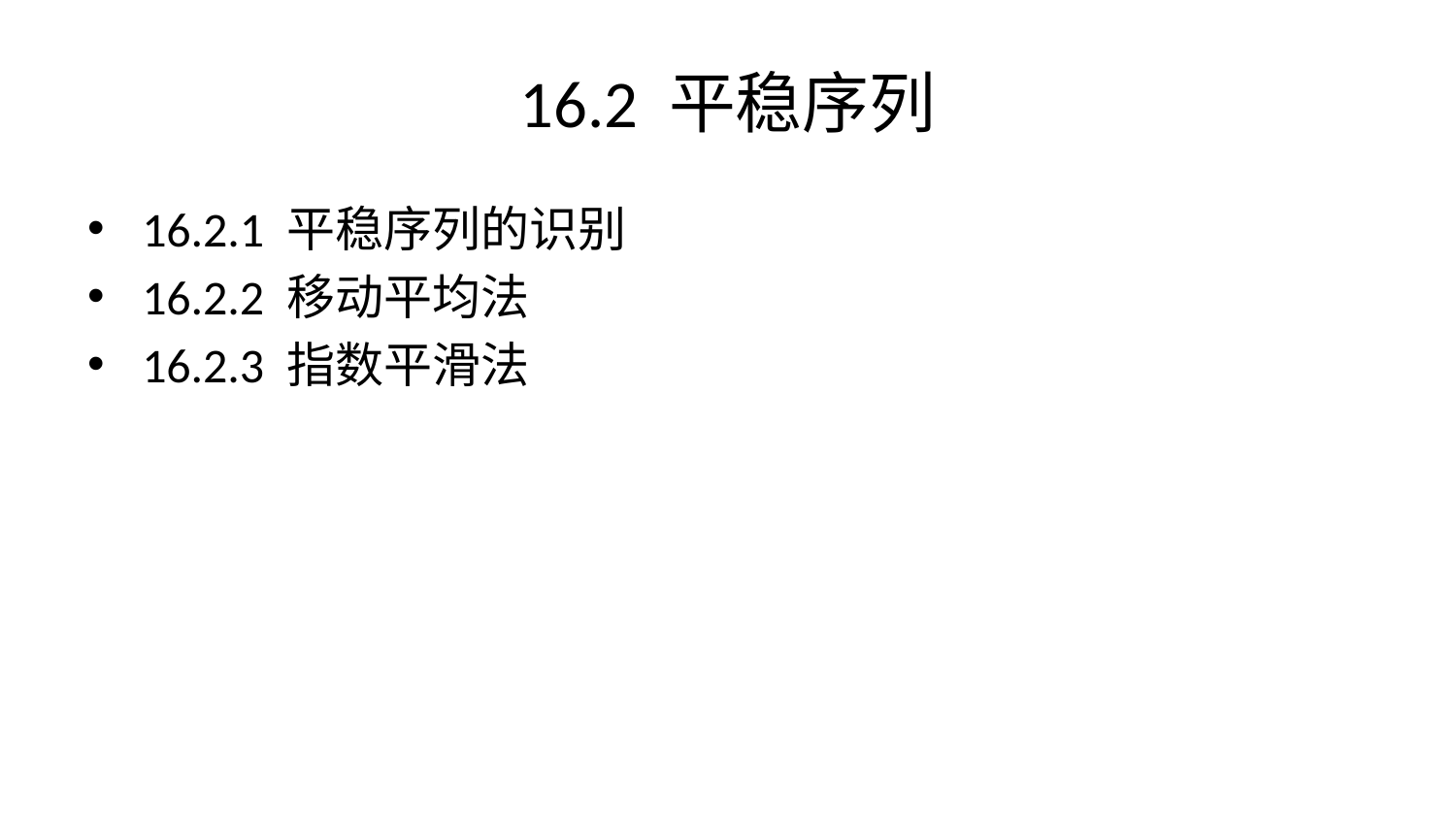

# 16.2 平稳序列
16.2.1 平稳序列的识别
16.2.2 移动平均法
16.2.3 指数平滑法